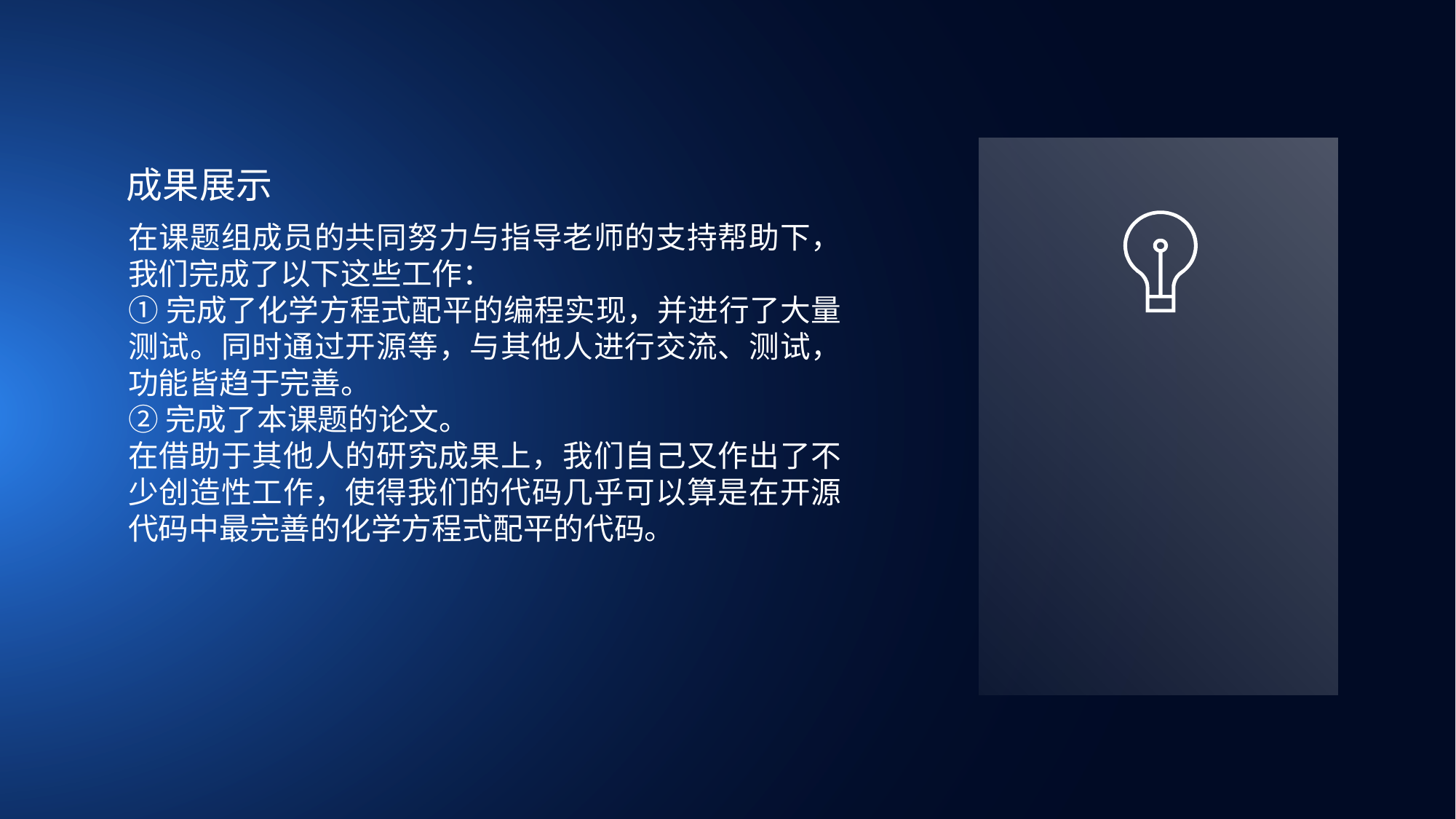

成果展示

在课题组成员的共同努力与指导老师的支持帮助下，我们完成了以下这些工作：
①完成了化学方程式配平的编程实现，并进行了大量测试。同时通过开源等，与其他人进行交流、测试，功能皆趋于完善。
②完成了本课题的论文。
在借助于其他人的研究成果上，我们自己又作出了不少创造性工作，使得我们的代码几乎可以算是在开源代码中最完善的化学方程式配平的代码。